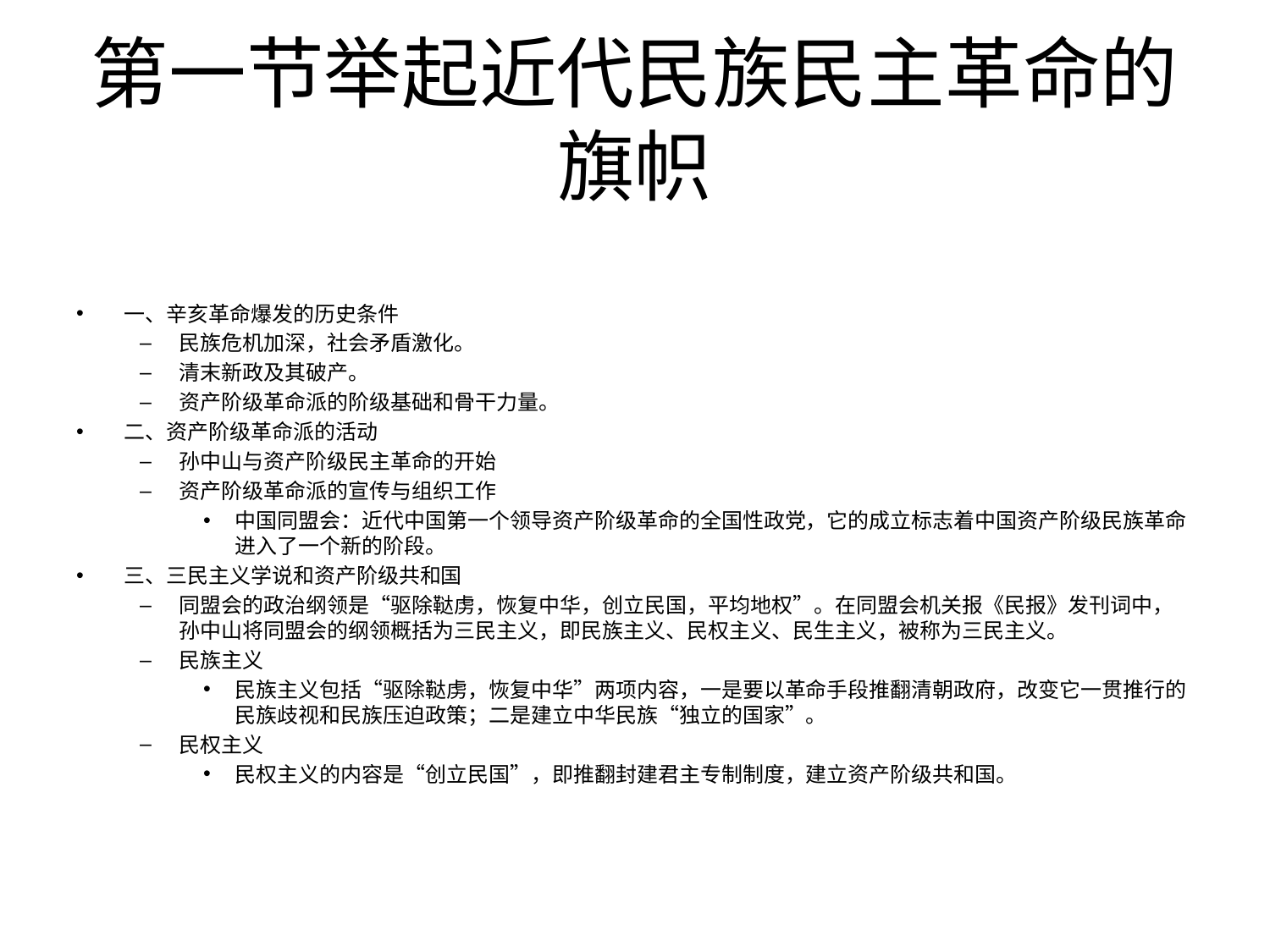

# 第一节举起近代民族民主革命的旗帜

一、辛亥革命爆发的历史条件
民族危机加深，社会矛盾激化。
清末新政及其破产。
资产阶级革命派的阶级基础和骨干力量。
二、资产阶级革命派的活动
孙中山与资产阶级民主革命的开始
资产阶级革命派的宣传与组织工作
中国同盟会：近代中国第一个领导资产阶级革命的全国性政党，它的成立标志着中国资产阶级民族革命进入了一个新的阶段。
三、三民主义学说和资产阶级共和国
同盟会的政治纲领是“驱除鞑虏，恢复中华，创立民国，平均地权”。在同盟会机关报《民报》发刊词中，孙中山将同盟会的纲领概括为三民主义，即民族主义、民权主义、民生主义，被称为三民主义。
民族主义
民族主义包括“驱除鞑虏，恢复中华”两项内容，一是要以革命手段推翻清朝政府，改变它一贯推行的民族歧视和民族压迫政策；二是建立中华民族“独立的国家”。
民权主义
民权主义的内容是“创立民国”，即推翻封建君主专制制度，建立资产阶级共和国。